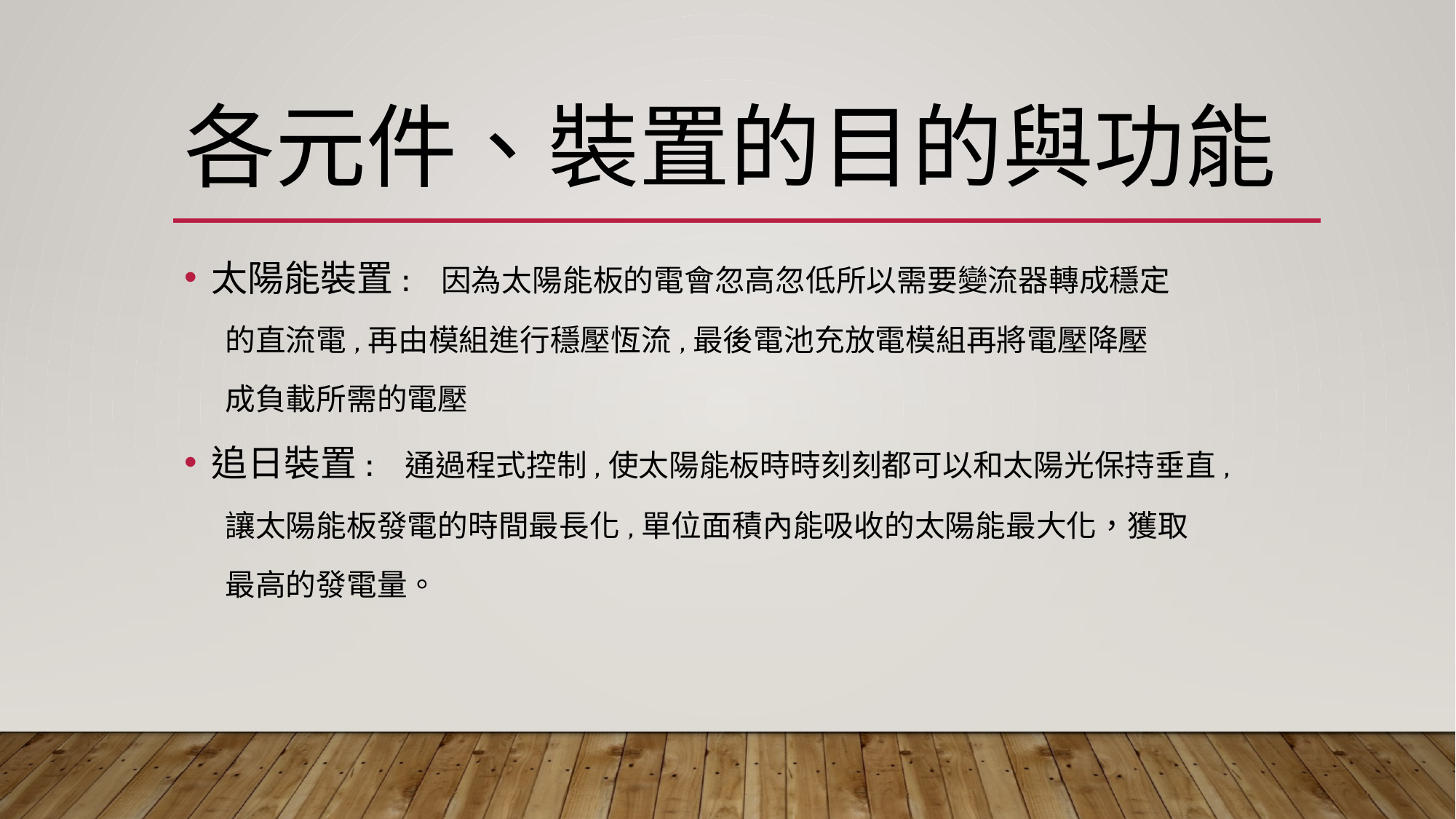

# 各元件、裝置的目的與功能
太陽能裝置:  因為太陽能板的電會忽高忽低所以需要變流器轉成穩定
     的直流電,再由模組進行穩壓恆流,最後電池充放電模組再將電壓降壓
     成負載所需的電壓
追日裝置:  通過程式控制,使太陽能板時時刻刻都可以和太陽光保持垂直,
     讓太陽能板發電的時間最長化,單位面積內能吸收的太陽能最大化，獲取
     最高的發電量。